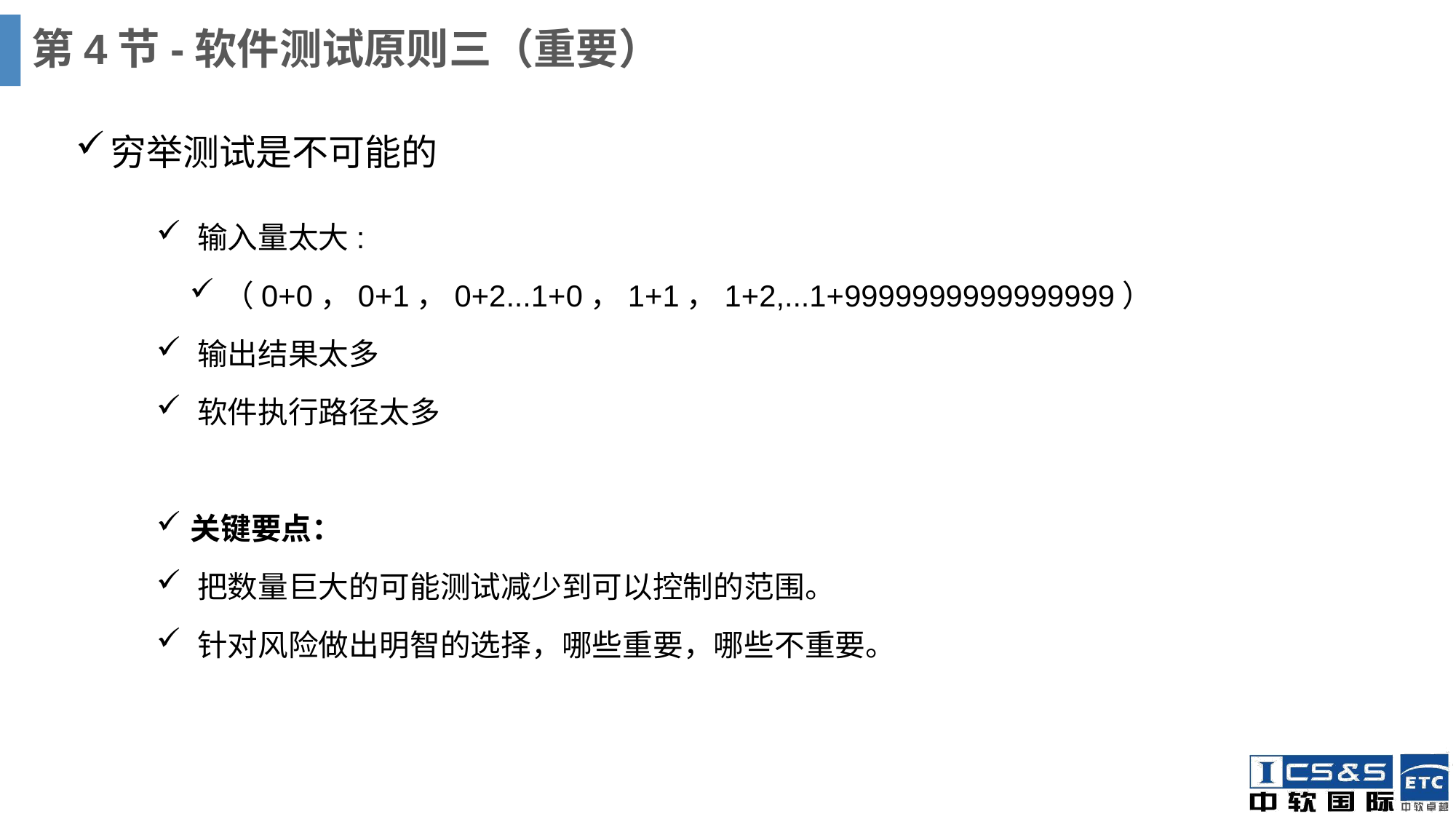

# 第4节-软件测试原则三（重要）
穷举测试是不可能的
输入量太大:
（0+0，0+1，0+2...1+0，1+1，1+2,...1+9999999999999999）
输出结果太多
软件执行路径太多

关键要点：
把数量巨大的可能测试减少到可以控制的范围。
针对风险做出明智的选择，哪些重要，哪些不重要。